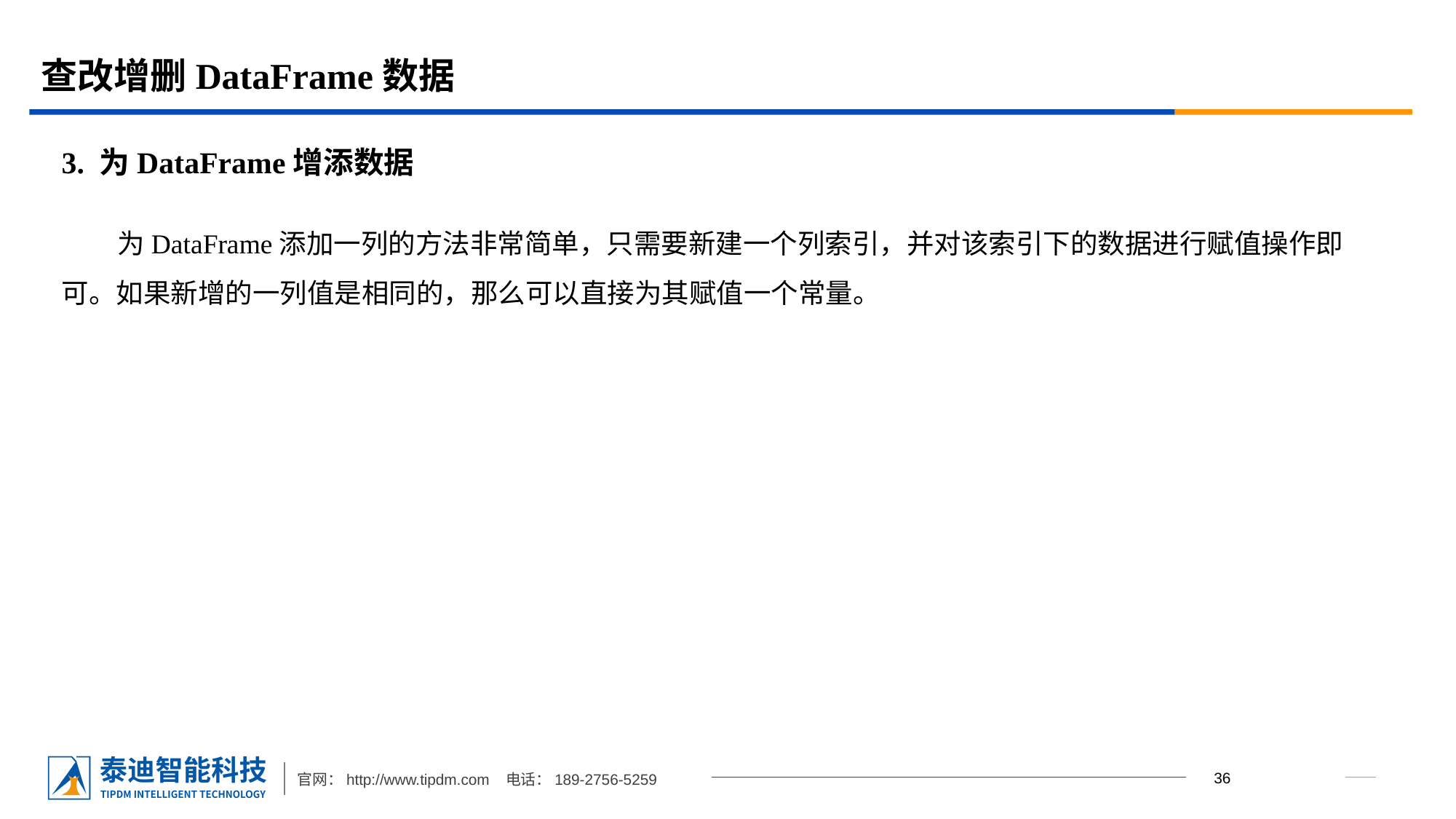

# 查改增删DataFrame数据
3. 为DataFrame增添数据
        为DataFrame添加一列的方法非常简单，只需要新建一个列索引，并对该索引下的数据进行赋值操作即可。如果新增的一列值是相同的，那么可以直接为其赋值一个常量。